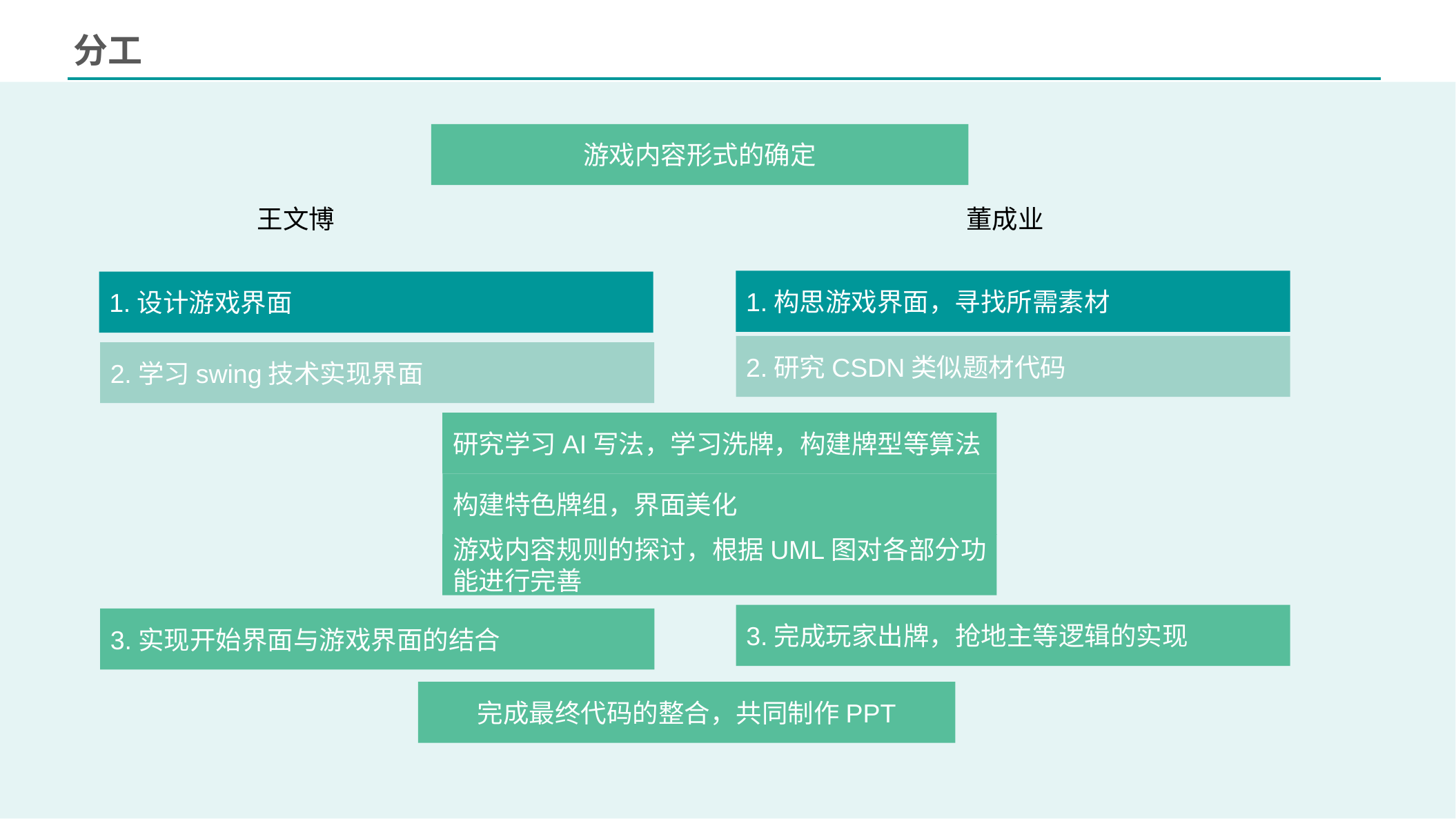

分工

游戏内容形式的确定
王文博
董成业
1.构思游戏界面，寻找所需素材
1.设计游戏界面
2.研究CSDN类似题材代码
2.学习swing技术实现界面
研究学习AI写法，学习洗牌，构建牌型等算法
构建特色牌组，界面美化
游戏内容规则的探讨，根据UML图对各部分功能进行完善
3.完成玩家出牌，抢地主等逻辑的实现
3.实现开始界面与游戏界面的结合
完成最终代码的整合，共同制作PPT